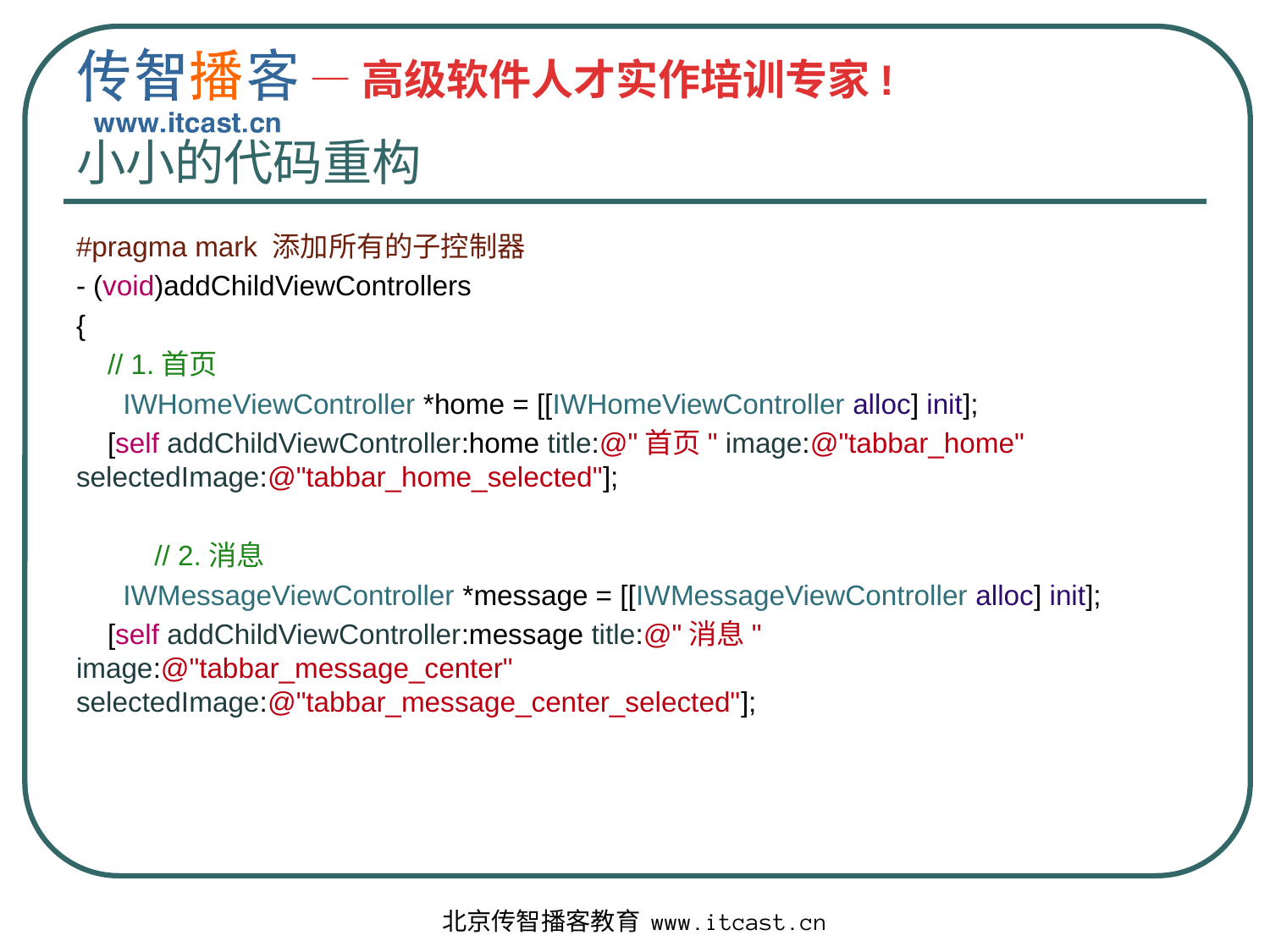

# 小小的代码重构
#pragma mark 添加所有的子控制器
- (void)addChildViewControllers
{
    // 1.首页
      IWHomeViewController *home = [[IWHomeViewController alloc] init];
    [self addChildViewController:home title:@"首页" image:@"tabbar_home" selectedImage:@"tabbar_home_selected"];

          // 2.消息
      IWMessageViewController *message = [[IWMessageViewController alloc] init];
    [self addChildViewController:message title:@"消息" image:@"tabbar_message_center" selectedImage:@"tabbar_message_center_selected"];